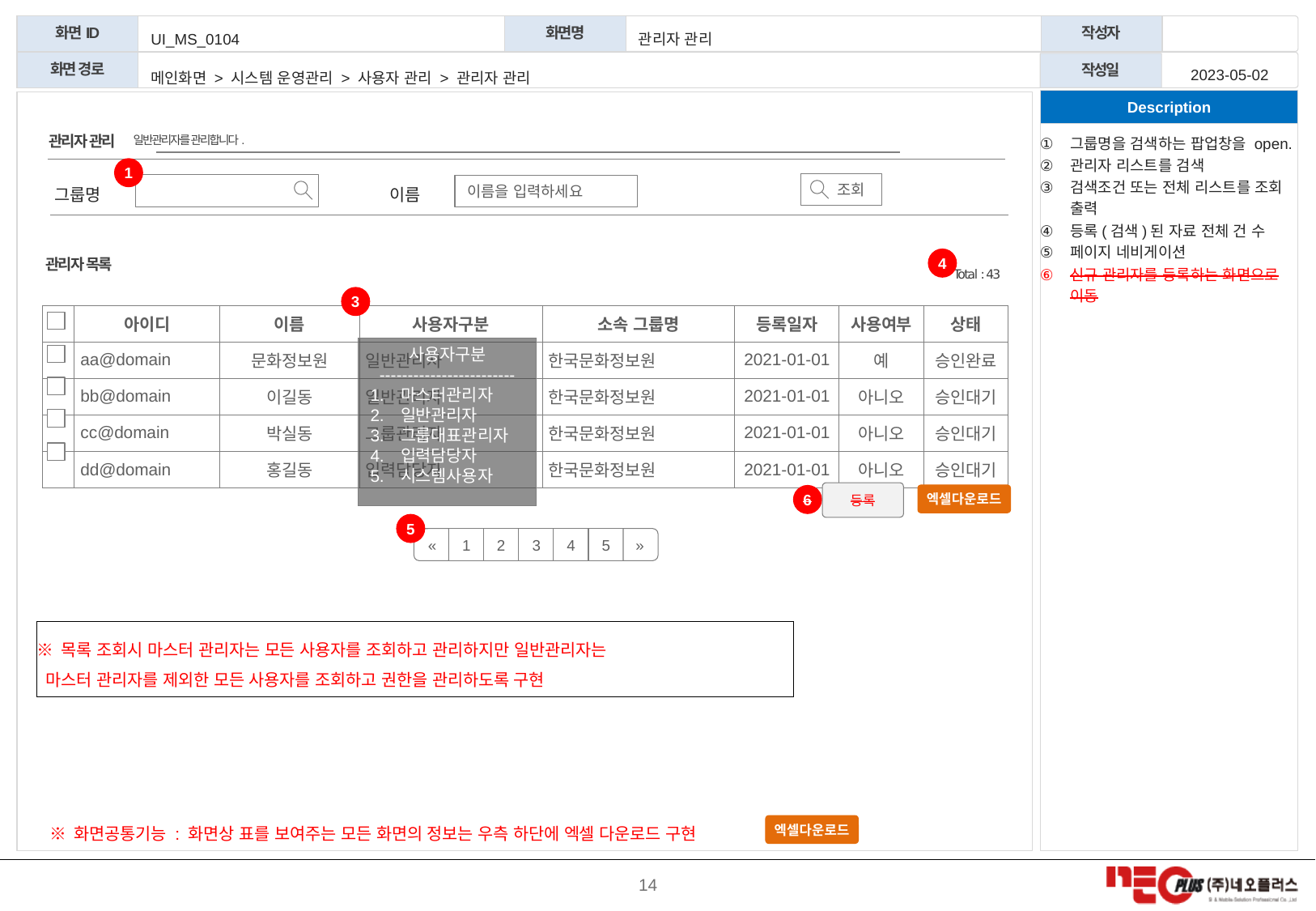

UI_MS_0104
관리자 관리

메인화면 > 시스템 운영관리 > 사용자 관리 > 관리자 관리

2023-05-02
일반관리자를 관리합니다.
관리자 관리
그룹명을 검색하는 팝업창을 open.
관리자 리스트를 검색
검색조건 또는 전체 리스트를 조회 출력
등록(검색)된 자료 전체 건 수
페이지 네비게이션
신규 관리자를 등록하는 화면으로 이동
1
그룹명
이름
조회

이름을 입력하세요

4
관리자 목록
Total : 43
3
|  | 아이디 | 이름 | 사용자구분 | 소속 그룹명 | 등록일자 | 사용여부 | 상태 |
| --- | --- | --- | --- | --- | --- | --- | --- |
|  | aa@domain | 문화정보원 | 일반관리자 | 한국문화정보원 | 2021-01-01 | 예 | 승인완료 |
|  | bb@domain | 이길동 | 일반관리자 | 한국문화정보원 | 2021-01-01 | 아니오 | 승인대기 |
|  | cc@domain | 박실동 | 그룹관리자 | 한국문화정보원 | 2021-01-01 | 아니오 | 승인대기 |
|  | dd@domain | 홍길동 | 입력담당자 | 한국문화정보원 | 2021-01-01 | 아니오 | 승인대기 |

사용자구분
------------------------
마스터관리자
일반관리자
그룹대표관리자
입력담당자
시스템사용자

등록
엑셀다운로드
6
5
1
2
3
4
5
«
»
※ 목록 조회시 마스터 관리자는 모든 사용자를 조회하고 관리하지만 일반관리자는
  마스터 관리자를 제외한 모든 사용자를 조회하고 권한을 관리하도록 구현
※ 화면공통기능 : 화면상 표를 보여주는 모든 화면의 정보는 우측 하단에 엑셀 다운로드 구현
엑셀다운로드